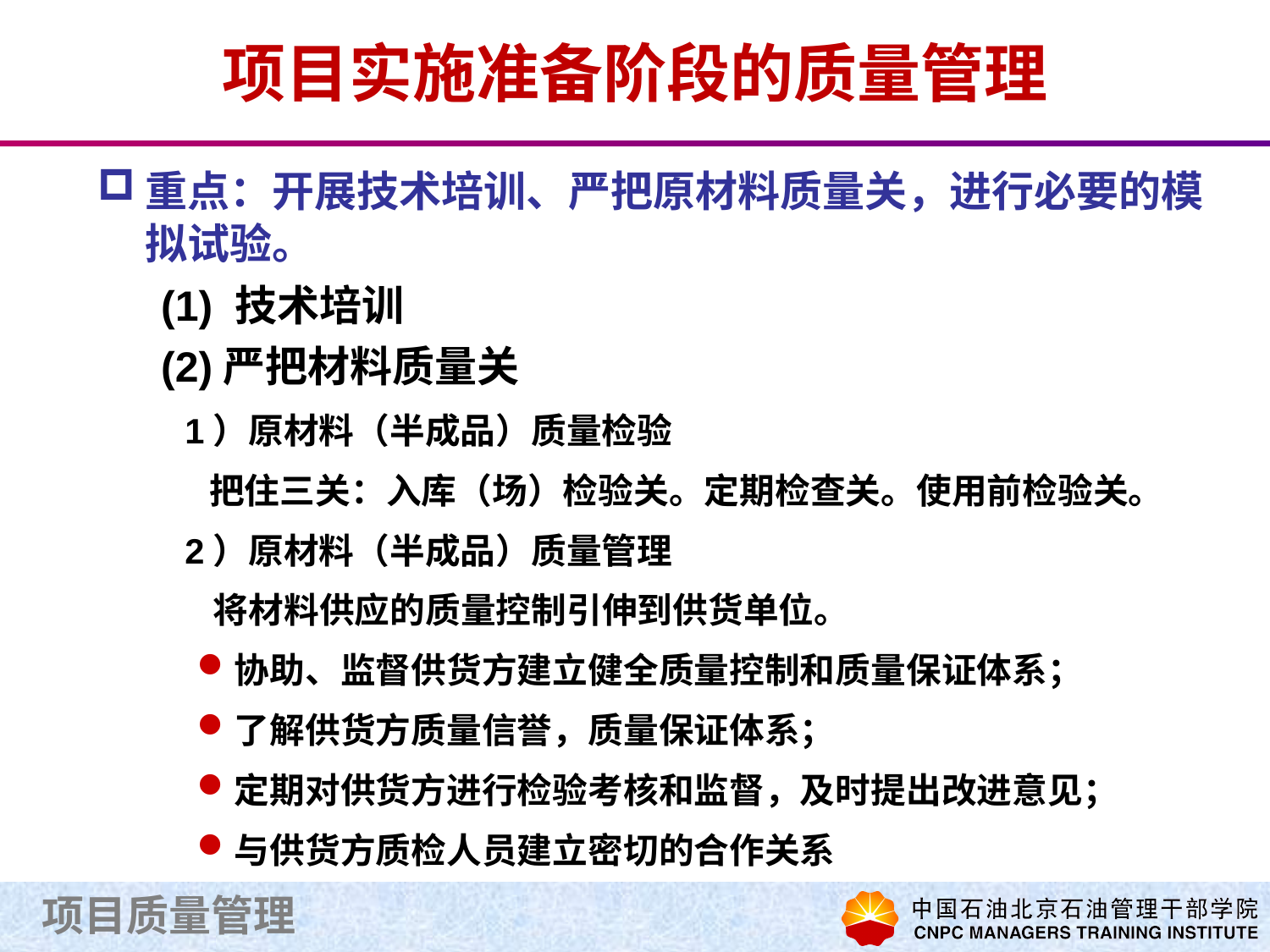

# 项目实施准备阶段的质量管理
重点：开展技术培训、严把原材料质量关，进行必要的模拟试验。
(1) 技术培训
(2)严把材料质量关
1）原材料（半成品）质量检验
  把住三关：入库（场）检验关。定期检查关。使用前检验关。
2）原材料（半成品）质量管理
 将材料供应的质量控制引伸到供货单位。
协助、监督供货方建立健全质量控制和质量保证体系；
了解供货方质量信誉，质量保证体系；
定期对供货方进行检验考核和监督，及时提出改进意见；
与供货方质检人员建立密切的合作关系